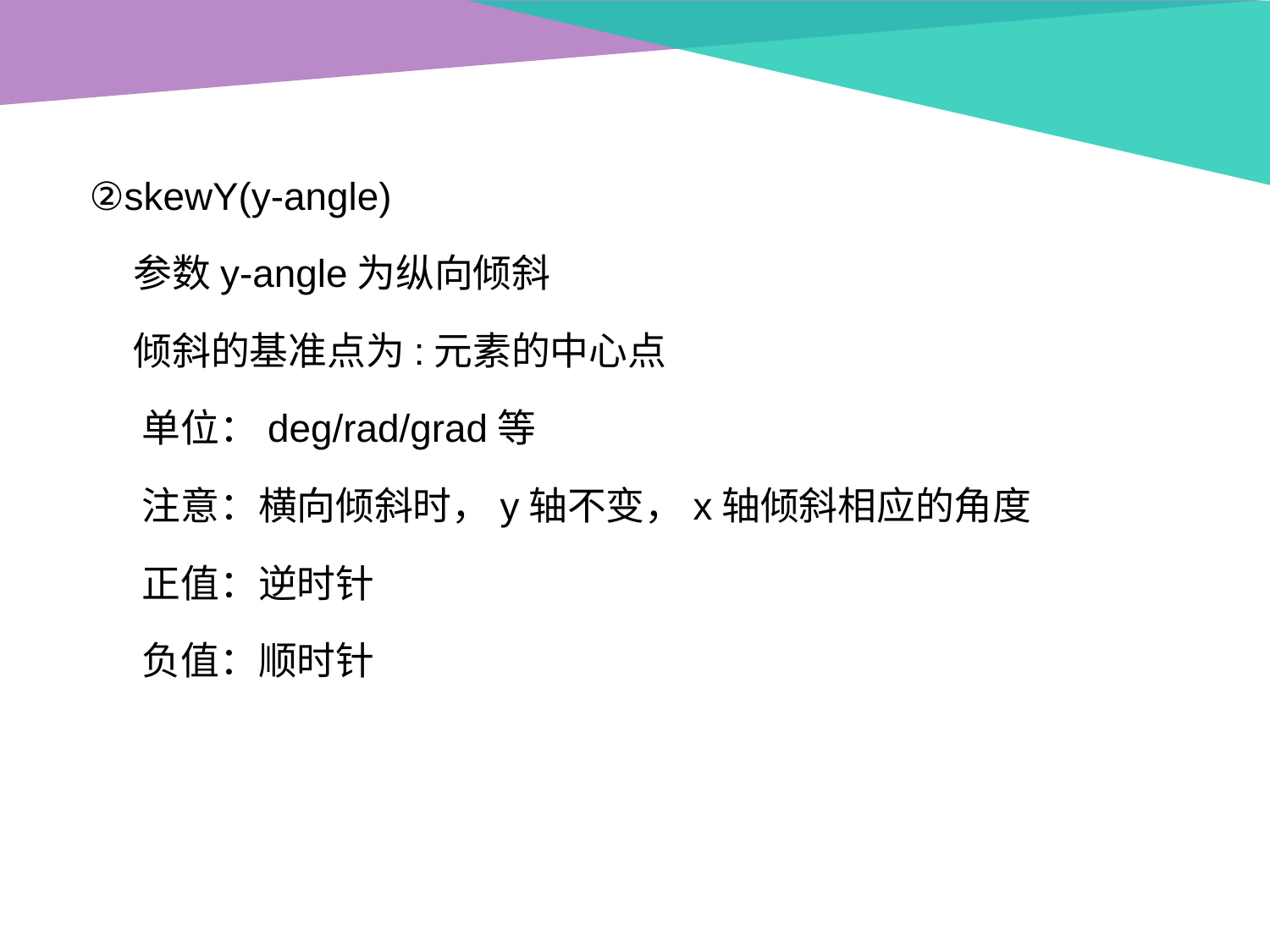

②skewY(y-angle)
    参数y-angle为纵向倾斜
    倾斜的基准点为:元素的中心点
     单位：deg/rad/grad等
     注意：横向倾斜时，y轴不变，x轴倾斜相应的角度
     正值：逆时针
     负值：顺时针